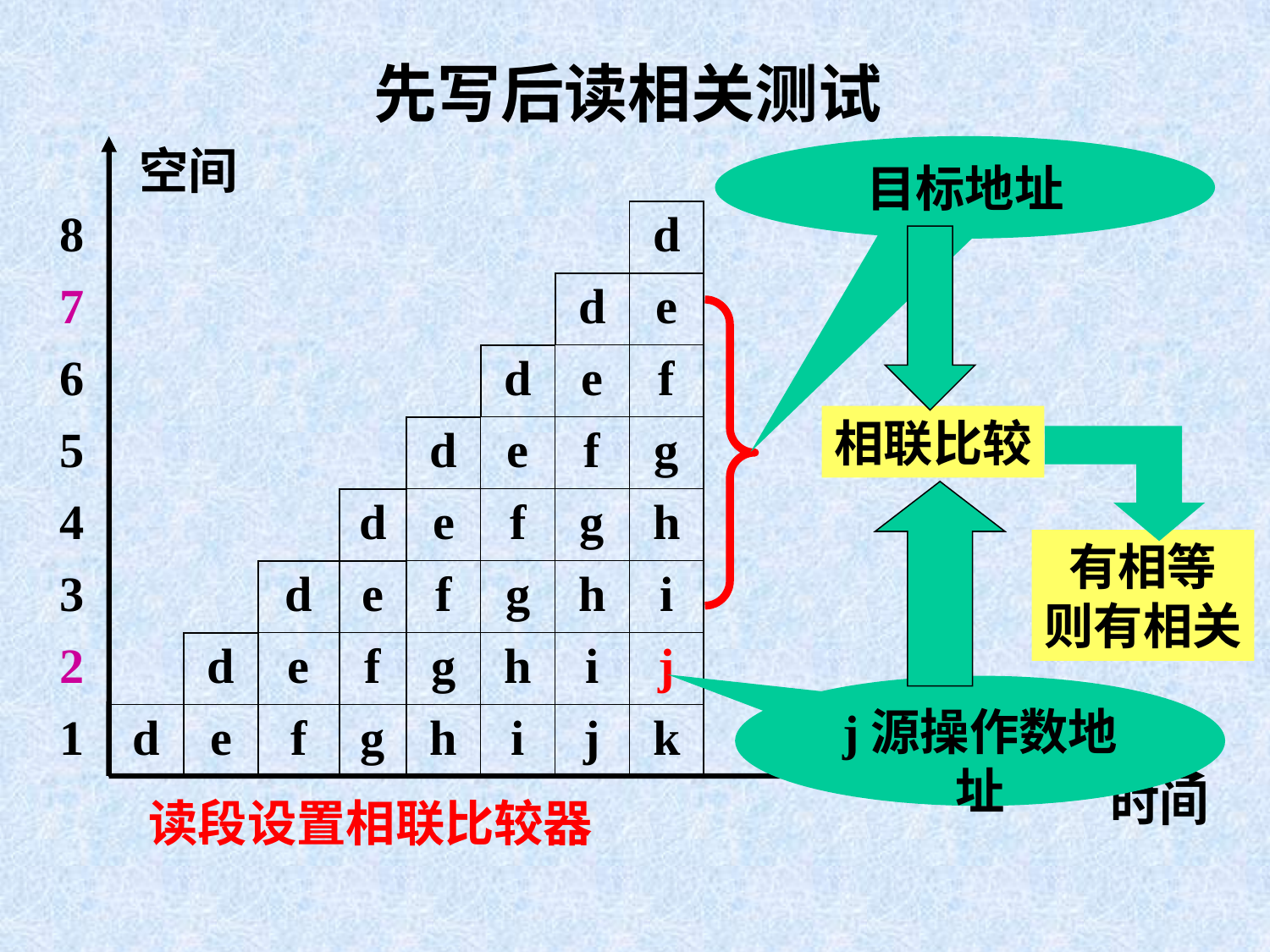

先写后读相关测试
空间

目标地址

| 8 |  |  |  |  |  |  |  | d |  |
| --- | --- | --- | --- | --- | --- | --- | --- | --- | --- |
| 7 |  |  |  |  |  |  | d | e |  |
| 6 |  |  |  |  |  | d | e | f |  |
| 5 |  |  |  |  | d | e | f | g |  |
| 4 |  |  |  | d | e | f | g | h |  |
| 3 |  |  | d | e | f | g | h | i |  |
| 2 |  | d | e | f | g | h | i | j |  |
| 1 | d | e | f | g | h | i | j | k |  |

相联比较

有相等
则有相关
j源操作数地址
时间

读段设置相联比较器